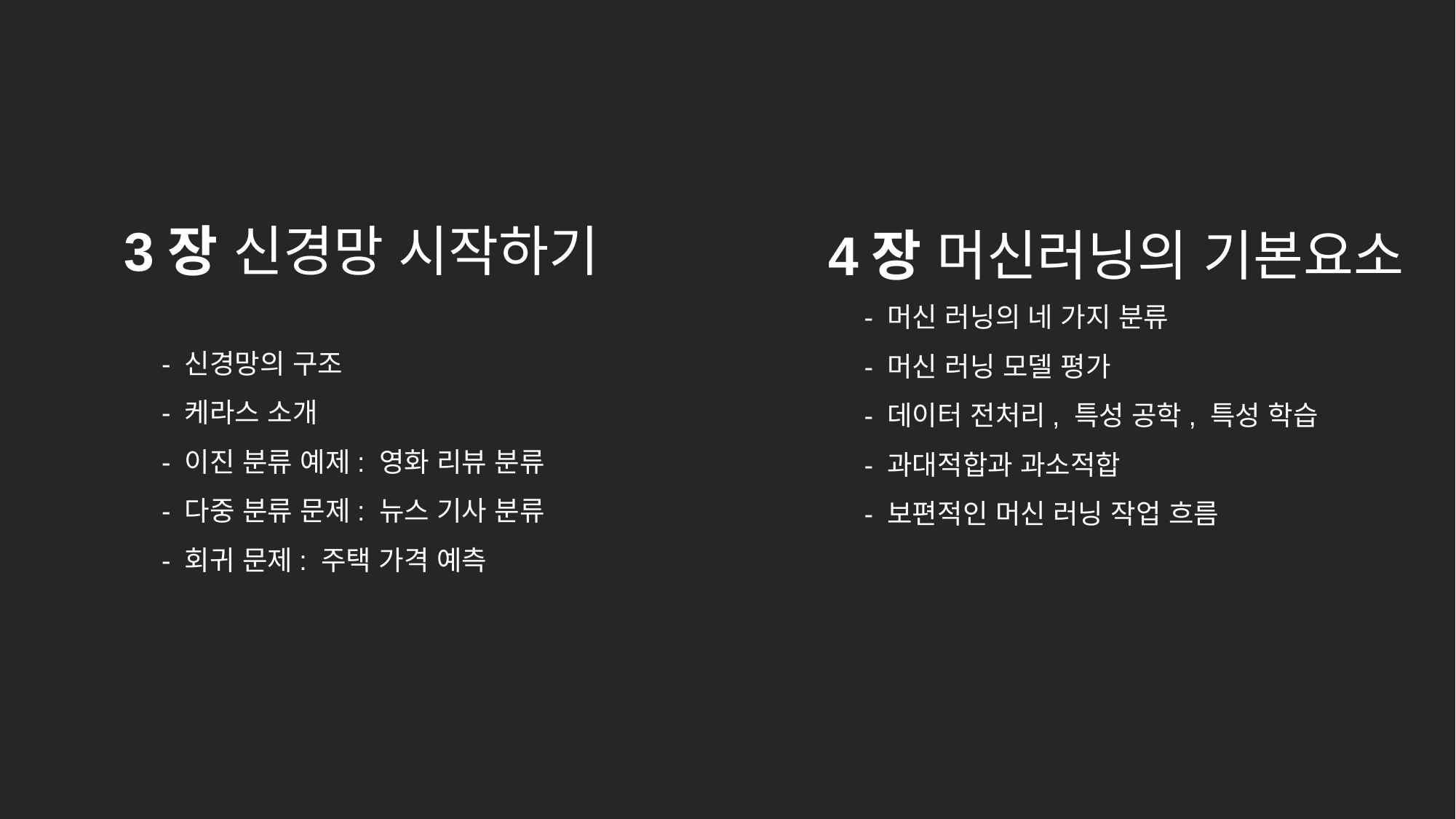

3장 신경망 시작하기
4장 머신러닝의 기본요소

    - 머신 러닝의 네 가지 분류
    - 머신 러닝 모델 평가
    - 데이터 전처리, 특성 공학, 특성 학습
    - 과대적합과 과소적합
    - 보편적인 머신 러닝 작업 흐름
    - 신경망의 구조
    - 케라스 소개
    - 이진 분류 예제: 영화 리뷰 분류
    - 다중 분류 문제: 뉴스 기사 분류
    - 회귀 문제: 주택 가격 예측